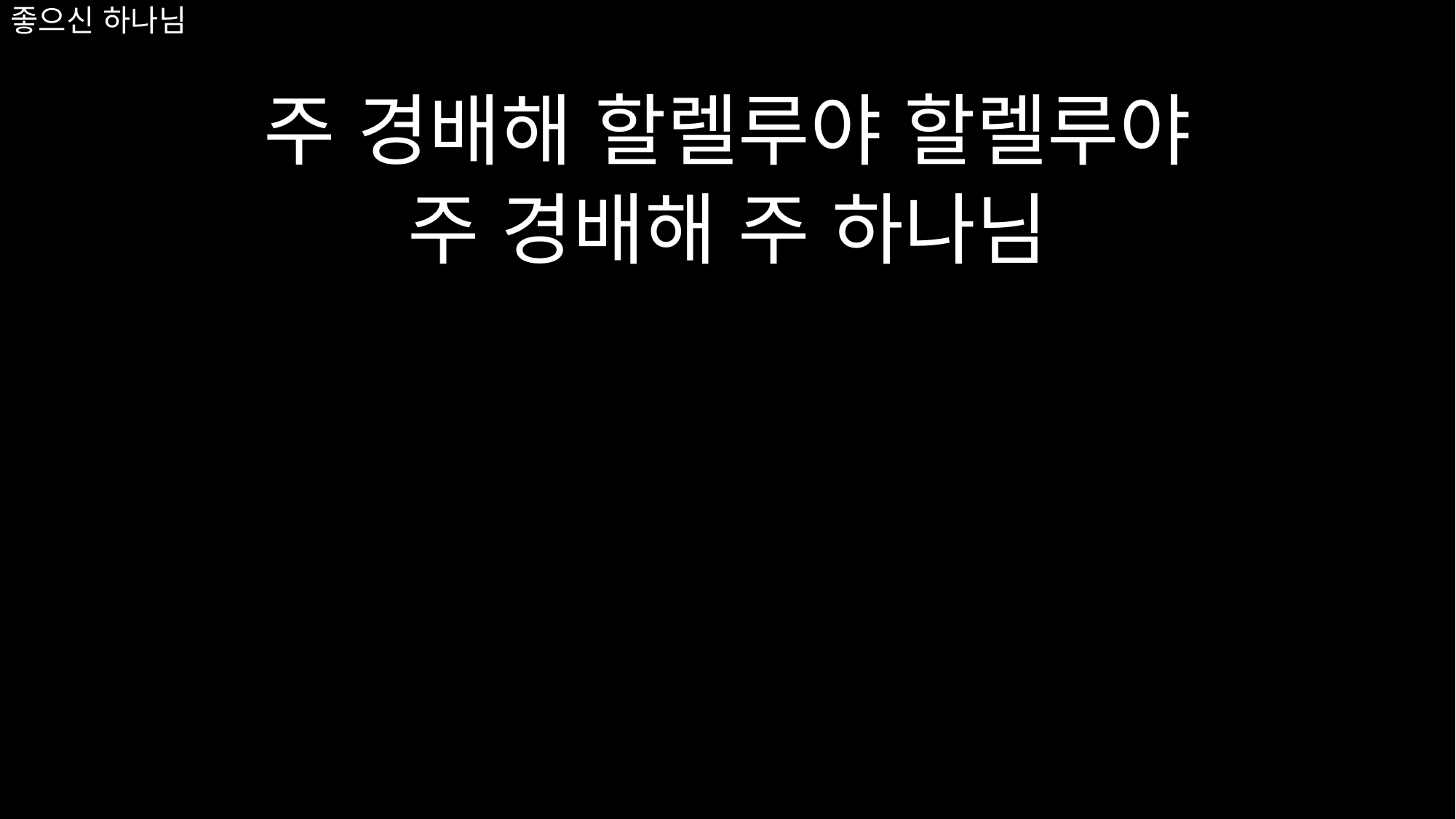

주 경배해 할렐루야 할렐루야
주 경배해 주 하나님

# 좋으신 하나님